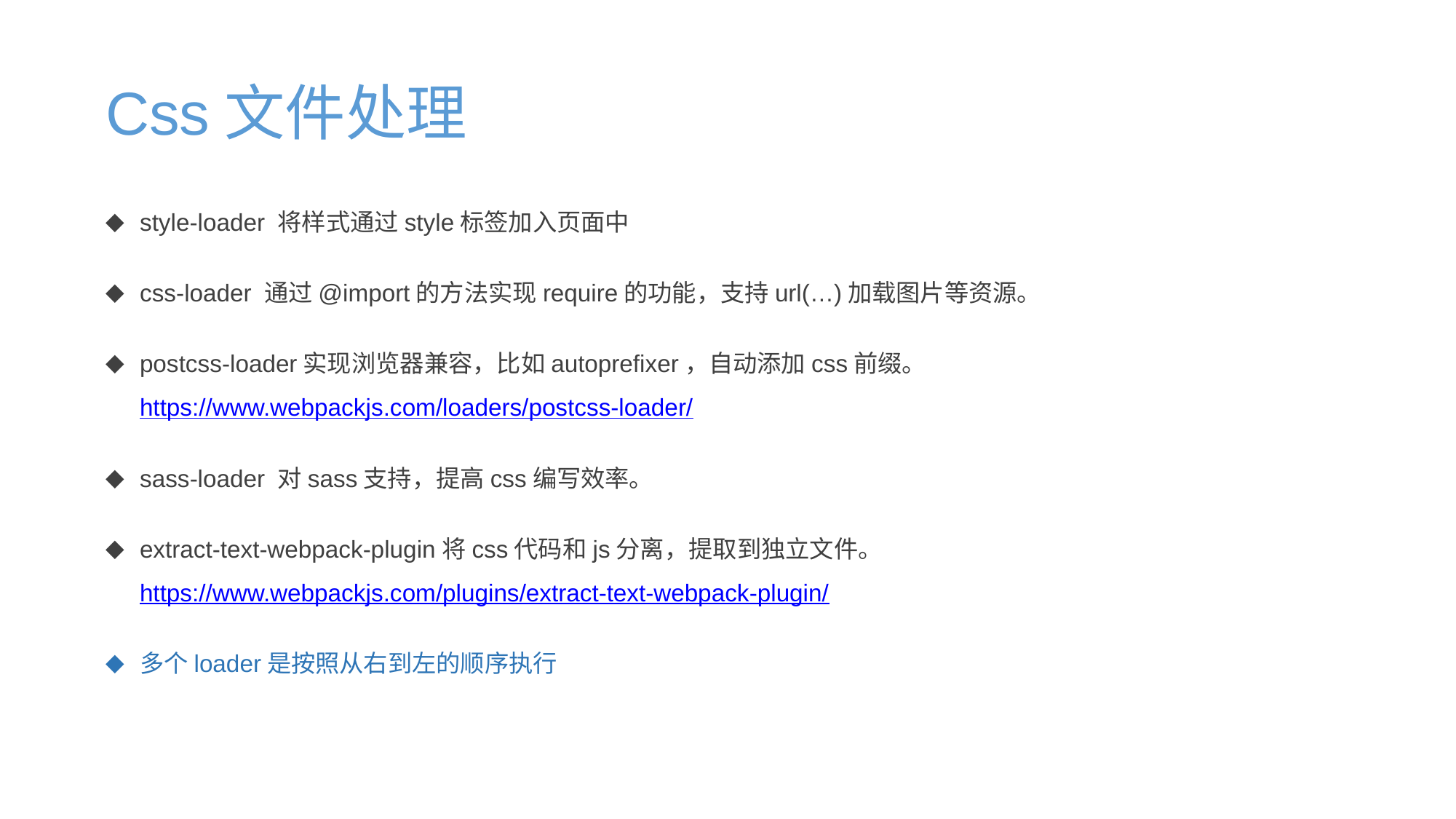

# Css文件处理
style-loader 将样式通过style标签加入页面中
css-loader 通过@import的方法实现require的功能，支持url(…)加载图片等资源。
postcss-loader实现浏览器兼容，比如autoprefixer，自动添加css前缀。 https://www.webpackjs.com/loaders/postcss-loader/
sass-loader 对sass支持，提高css编写效率。
extract-text-webpack-plugin将css代码和js分离，提取到独立文件。 https://www.webpackjs.com/plugins/extract-text-webpack-plugin/
多个loader是按照从右到左的顺序执行